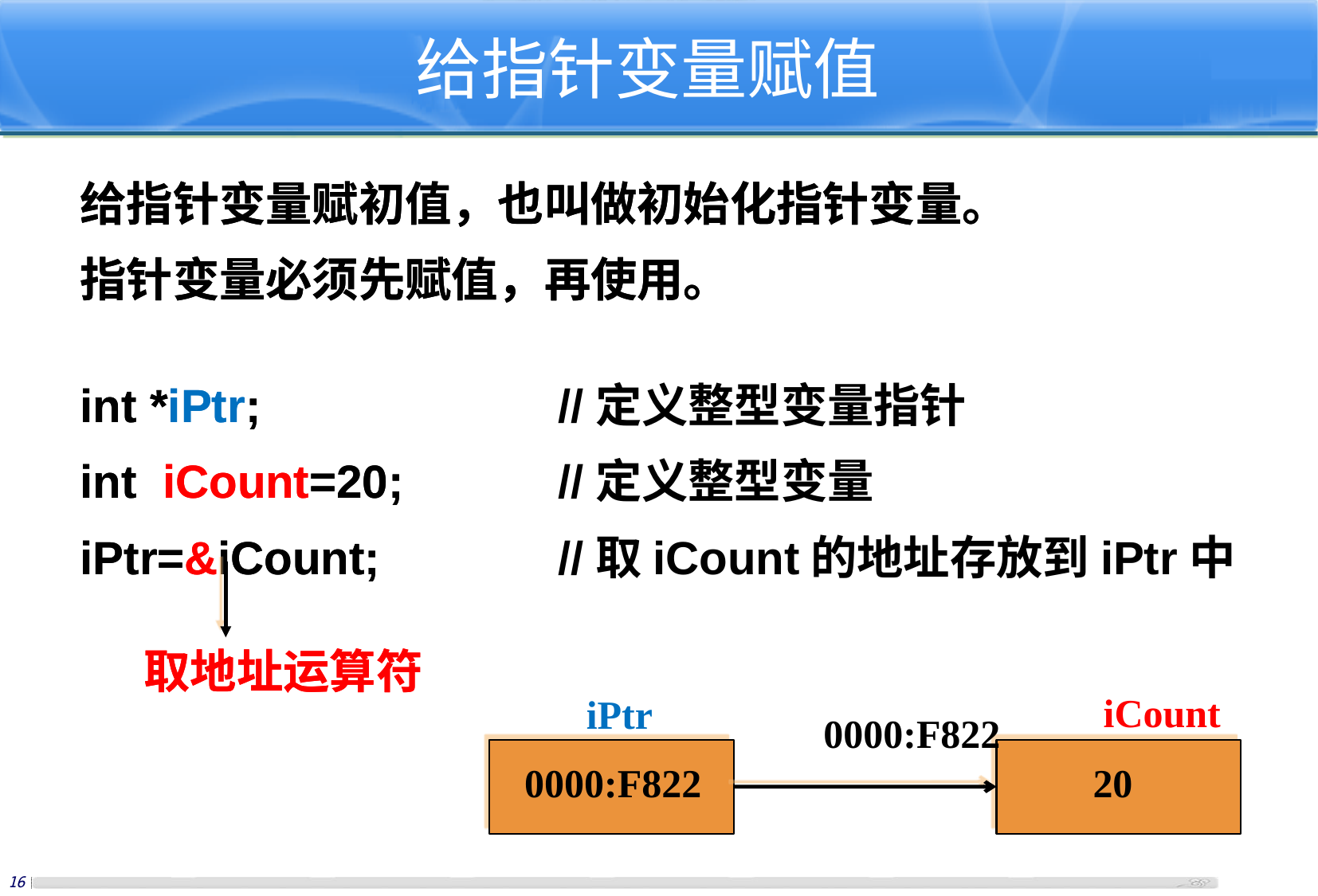

给指针变量赋值
给指针变量赋初值，也叫做初始化指针变量。
指针变量必须先赋值，再使用。

int *iPtr;      		//定义整型变量指针
int  iCount=20;		//定义整型变量
iPtr=&iCount;		//取iCount的地址存放到iPtr中

     取地址运算符
给指针变量赋初值，也叫做初始化指针变量。
指针变量必须先赋值，再使用。

int *iPtr;      		//定义整型变量指针
int  iCount=20;		//定义整型变量
iPtr=&iCount;		//取iCount的地址存放到iPtr中

     取地址运算符
iCount
iPtr
0000:F822

0000:F822
20